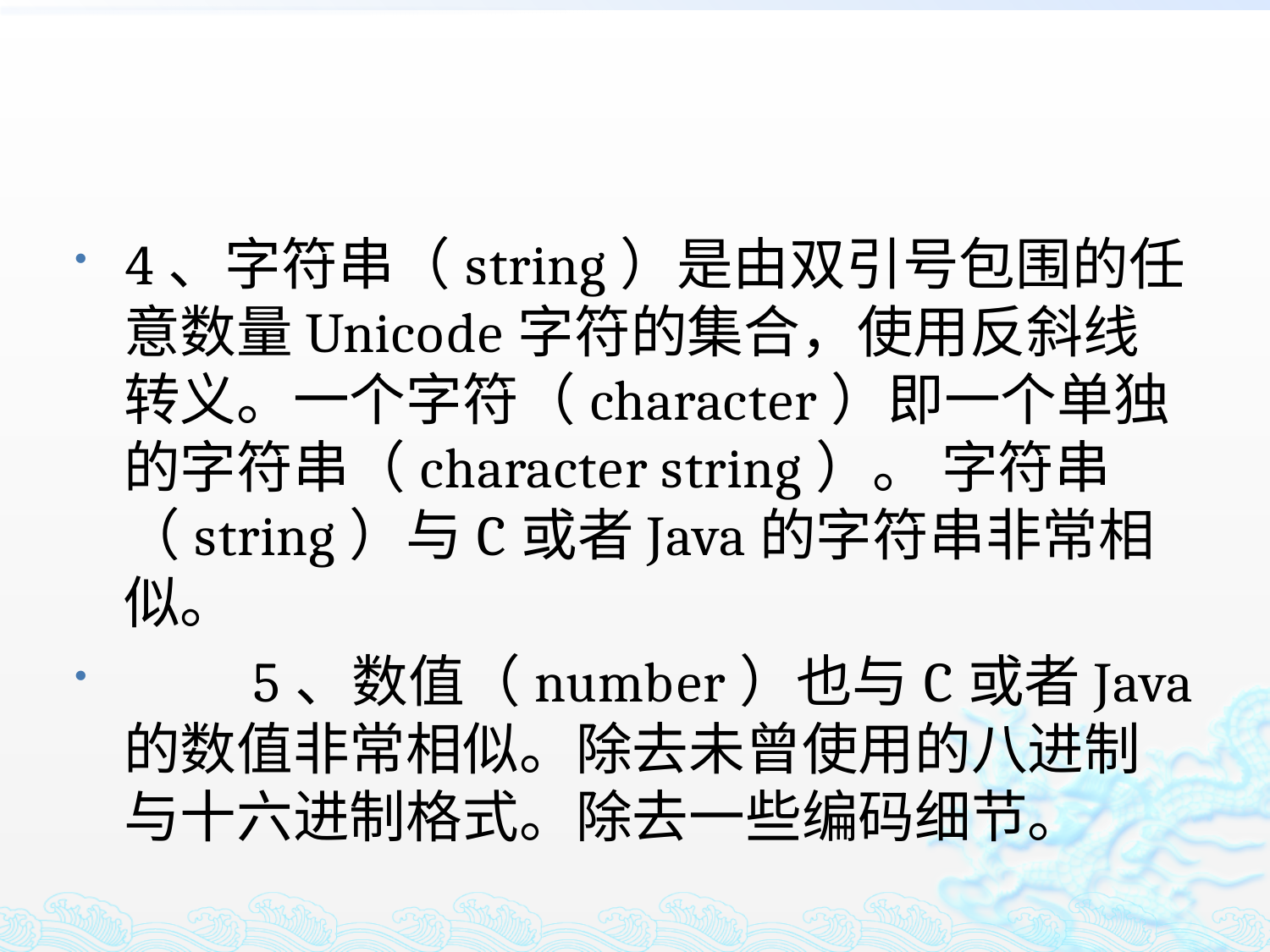

#
4、字符串（string）是由双引号包围的任意数量Unicode字符的集合，使用反斜线转义。一个字符（character）即一个单独的字符串（character string）。 字符串（string）与C或者Java的字符串非常相似。
　　5、数值（number）也与C或者Java的数值非常相似。除去未曾使用的八进制与十六进制格式。除去一些编码细节。